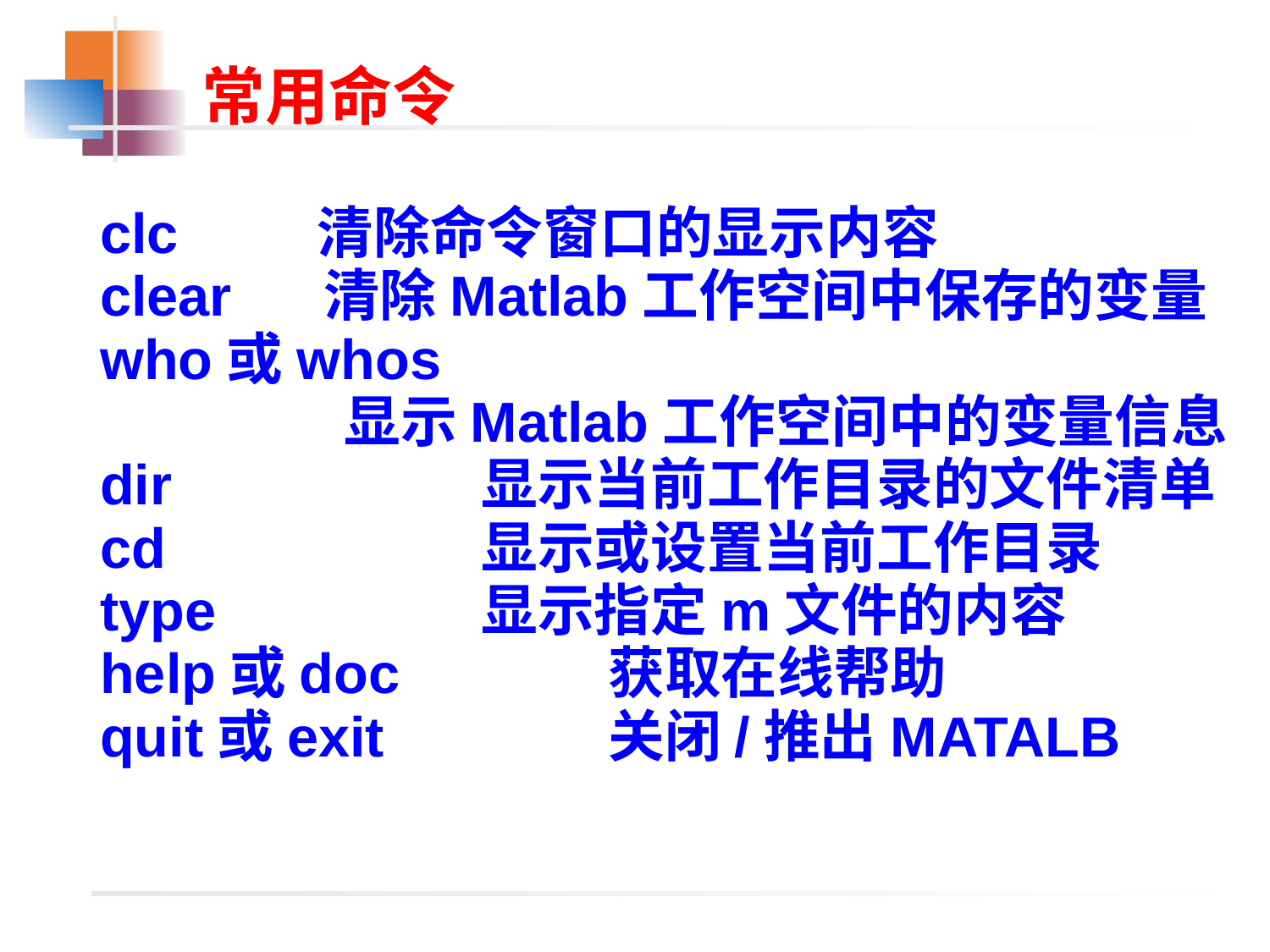

# 常用命令
clc        清除命令窗口的显示内容
clear     清除Matlab工作空间中保存的变量
who或whos
  	        显示Matlab工作空间中的变量信息
dir			显示当前工作目录的文件清单
cd			显示或设置当前工作目录
type			显示指定m文件的内容
help或doc		获取在线帮助
quit或exit		关闭/推出MATALB